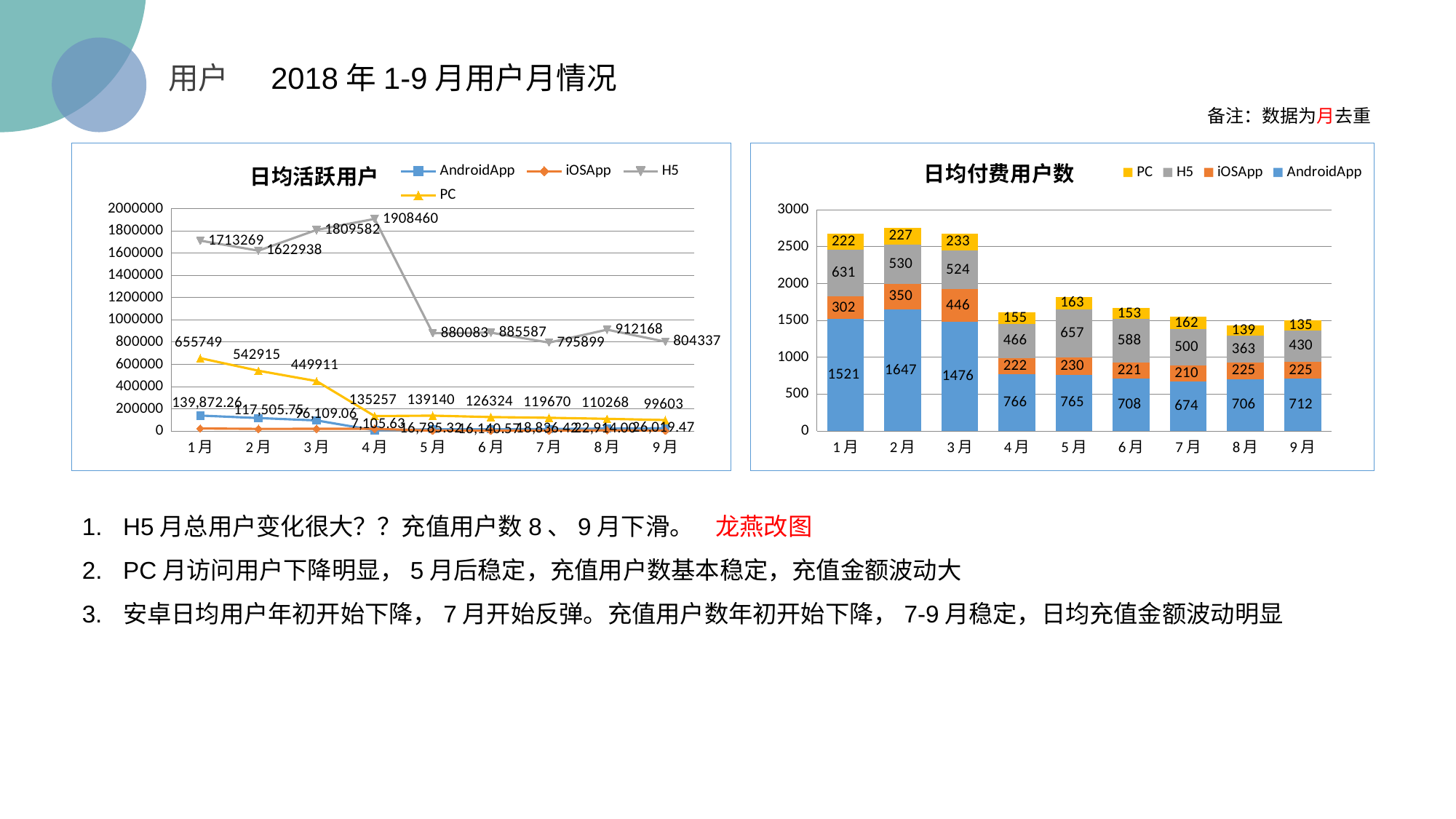

用户     2018年1-9月用户月情况
备注：数据为月去重

### Chart: 日均活跃用户

| Category | AndroidApp | iOSApp | H5 | PC |
|---|---|---|---|---|
| 1月 | 139872.258064516 | 23656.9032258065 | 1713269.0 | 655749.258064516 |
| 2月 | 117505.75 | 20013.2142857143 | 1622938.0 | 542914.892857143 |
| 3月 | 96109.064516129 | 20571.6451612903 | 1809582.0 | 449910.967741935 |
| 4月 | 7105.633333333333 | 20826.3666666667 | 1908460.0 | 135256.56666666668 |
| 5月 | 16785.322580645163 | 3903.7741935483873 | 880083.0967741936 | 139140.09677419355 |
| 6月 | 16140.566666666668 | 4550.766666666666 | 885586.6 | 126323.63333333333 |
| 7月 | 18836.41935483871 | 3926.967741935484 | 795899.3225806452 | 119669.64516129032 |
| 8月 | 22914.0 | 7051.451612903225 | 912167.5483870967 | 110268.48387096774 |
| 9月 | 26019.466666666667 | 4122.633333333333 | 804337.4333333333 | 99602.93333333333 |

### Chart: 日均付费用户数

| Category | AndroidApp | iOSApp | H5 | PC |
|---|---|---|---|---|
| 1月 | 1521.0 | 302.0 | 631.0 | 222.0 |
| 2月 | 1647.0 | 350.0 | 530.0 | 227.0 |
| 3月 | 1476.0 | 446.0 | 524.0 | 233.0 |
| 4月 | 766.0666666666667 | 221.86666666666667 | 465.73333333333335 | 155.3 |
| 5月 | 764.9354838709677 | 230.41935483870967 | 657.2903225806451 | 162.6451612903226 |
| 6月 | 707.8666666666667 | 221.3 | 588.0 | 152.56666666666666 |
| 7月 | 674.483870967742 | 209.7741935483871 | 500.3225806451613 | 162.32258064516128 |
| 8月 | 706.0 | 225.0 | 363.0967741935484 | 139.32258064516128 |
| 9月 | 712.2 | 224.73333333333332 | 430.46666666666664 | 135.33333333333334 |
H5月总用户变化很大？？充值用户数8、9月下滑。    龙燕改图
PC月访问用户下降明显，5月后稳定，充值用户数基本稳定，充值金额波动大
安卓日均用户年初开始下降，7月开始反弹。充值用户数年初开始下降，7-9月稳定，日均充值金额波动明显